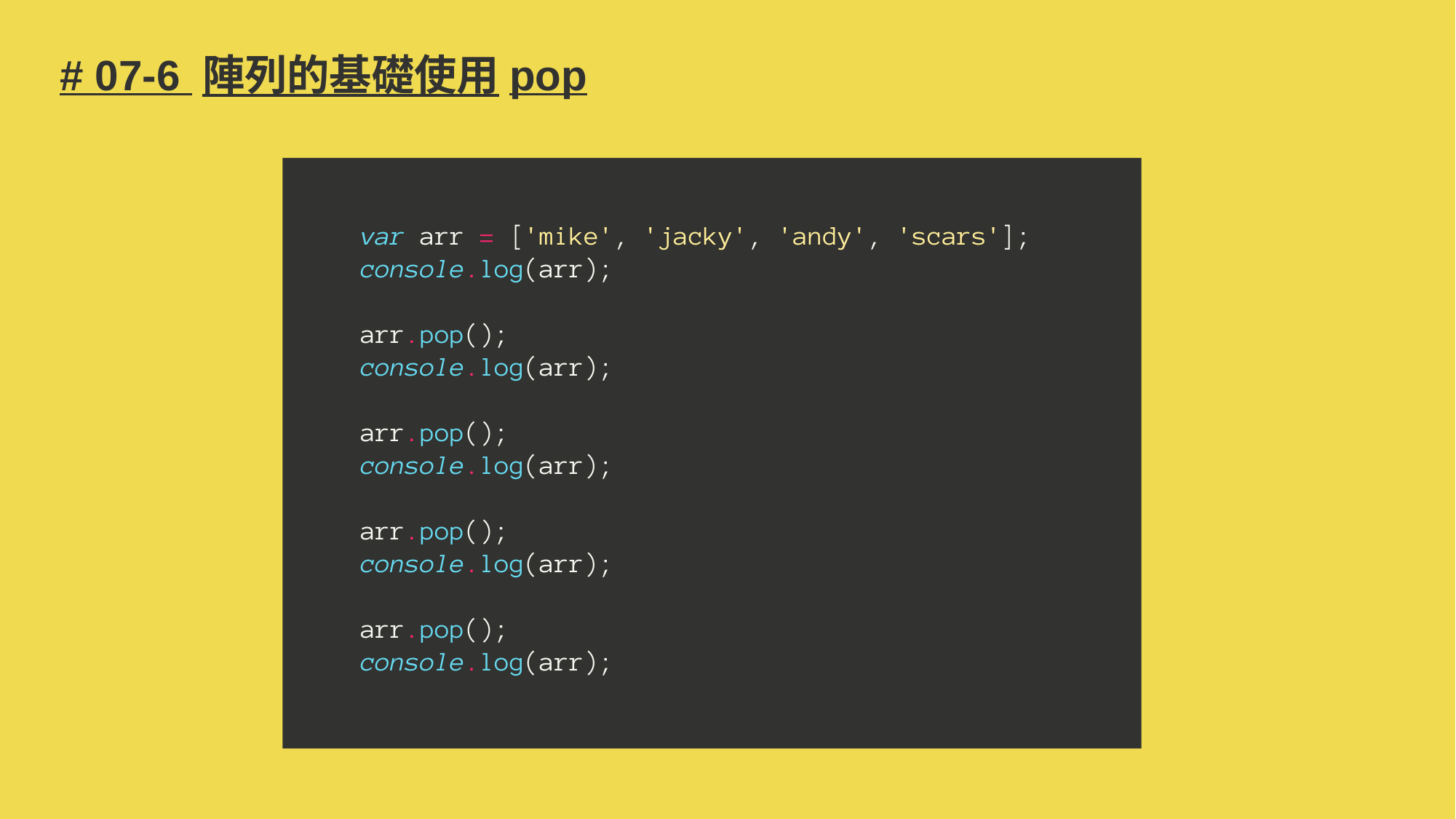

# # 07-6 陣列的基礎使用pop

var arr = ['mike', 'jacky', 'andy', 'scars'];
console.log(arr);

arr.pop();
console.log(arr);

arr.pop();
console.log(arr);

arr.pop();
console.log(arr);

arr.pop();
console.log(arr);